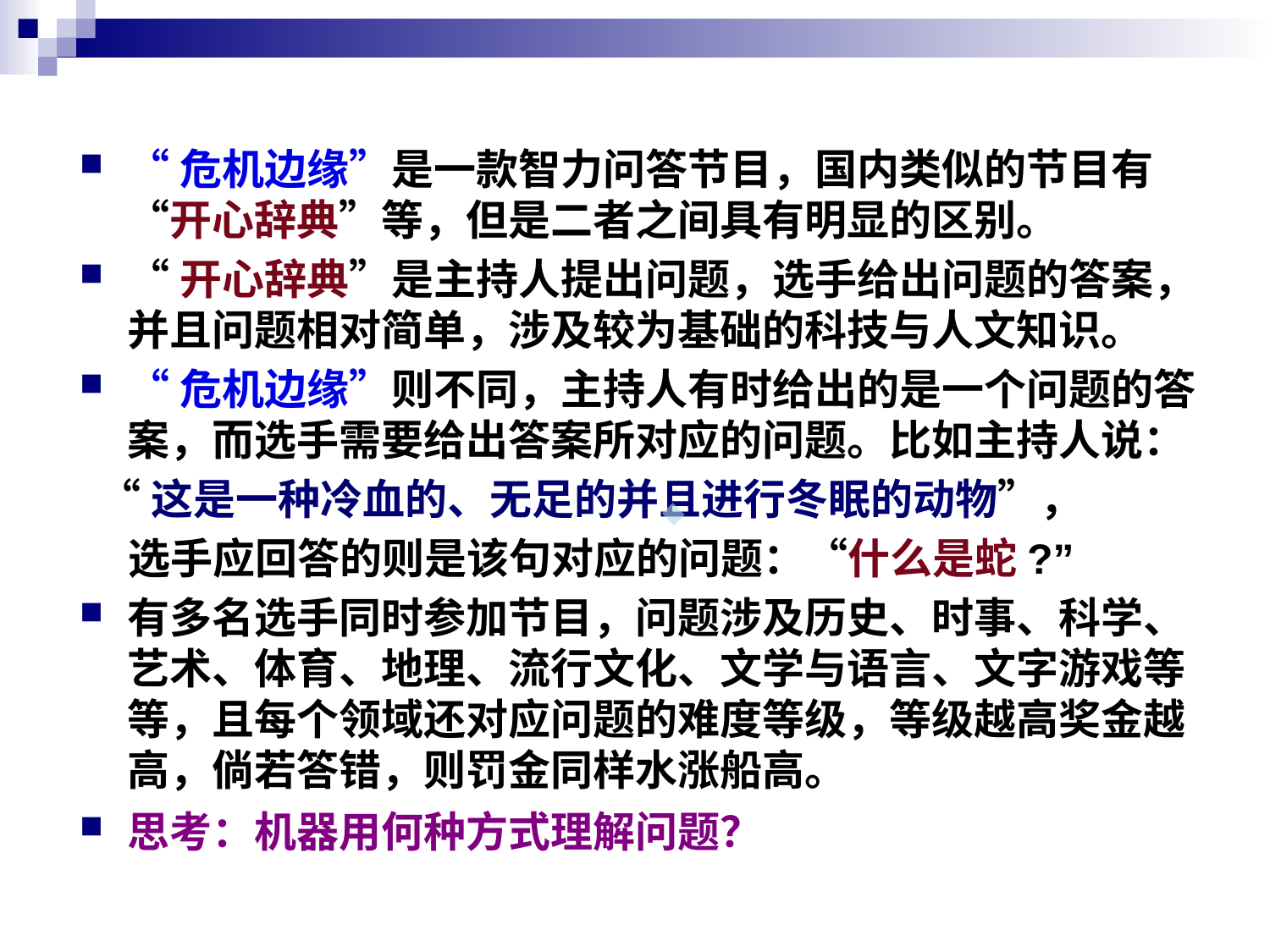

“危机边缘”是一款智力问答节目，国内类似的节目有“开心辞典”等，但是二者之间具有明显的区别。
“开心辞典”是主持人提出问题，选手给出问题的答案，并且问题相对简单，涉及较为基础的科技与人文知识。
“危机边缘”则不同，主持人有时给出的是一个问题的答案，而选手需要给出答案所对应的问题。比如主持人说：
  “这是一种冷血的、无足的并且进行冬眠的动物”，
    选手应回答的则是该句对应的问题：“什么是蛇?”
有多名选手同时参加节目，问题涉及历史、时事、科学、艺术、体育、地理、流行文化、文学与语言、文字游戏等等，且每个领域还对应问题的难度等级，等级越高奖金越高，倘若答错，则罚金同样水涨船高。
思考：机器用何种方式理解问题？

.